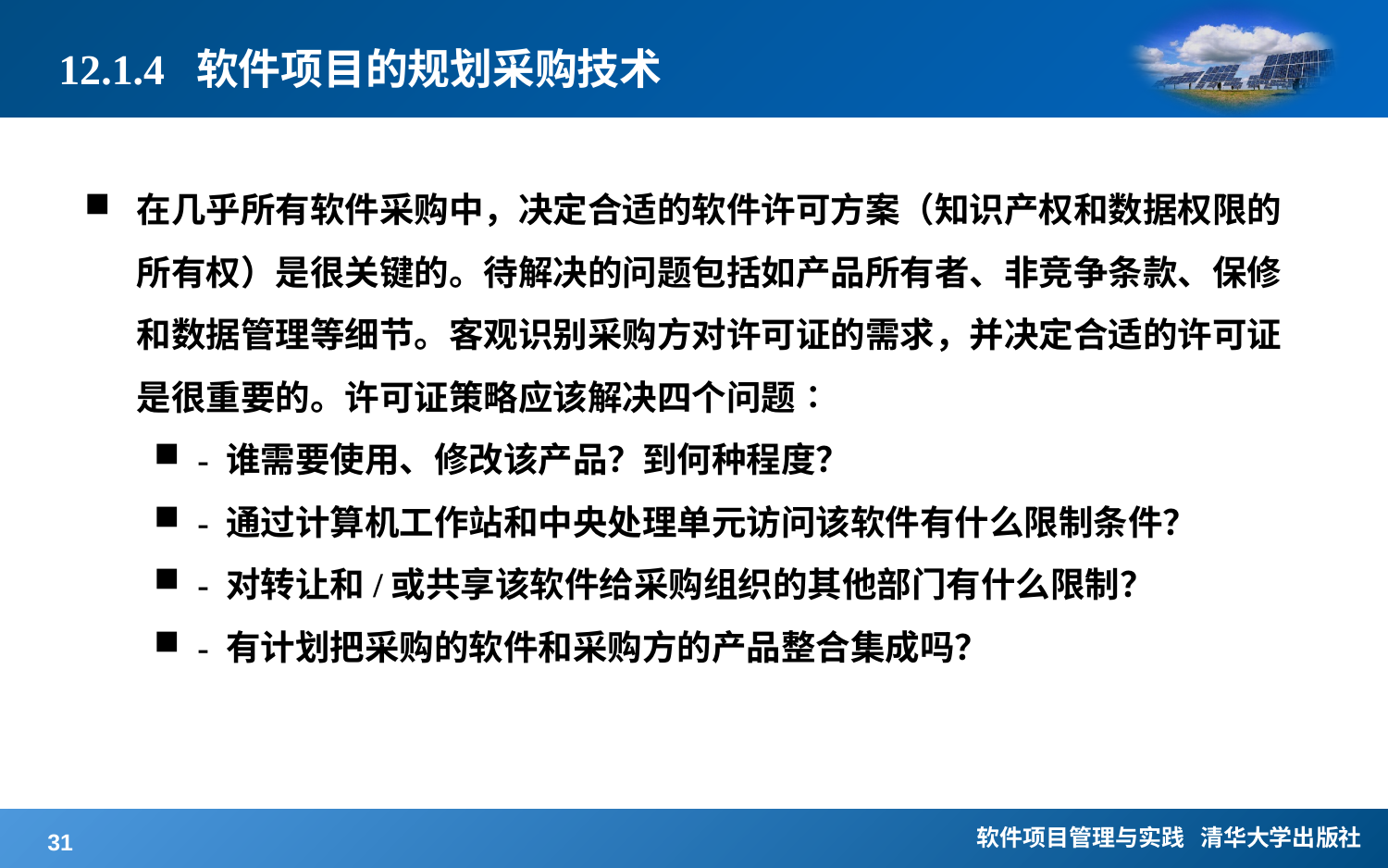

# 12.1.4  软件项目的规划采购技术
在几乎所有软件采购中，决定合适的软件许可方案（知识产权和数据权限的所有权）是很关键的。待解决的问题包括如产品所有者、非竞争条款、保修和数据管理等细节。客观识别采购方对许可证的需求，并决定合适的许可证是很重要的。许可证策略应该解决四个问题∶
- 谁需要使用、修改该产品？到何种程度？
- 通过计算机工作站和中央处理单元访问该软件有什么限制条件？
- 对转让和/或共享该软件给采购组织的其他部门有什么限制？
- 有计划把采购的软件和采购方的产品整合集成吗？